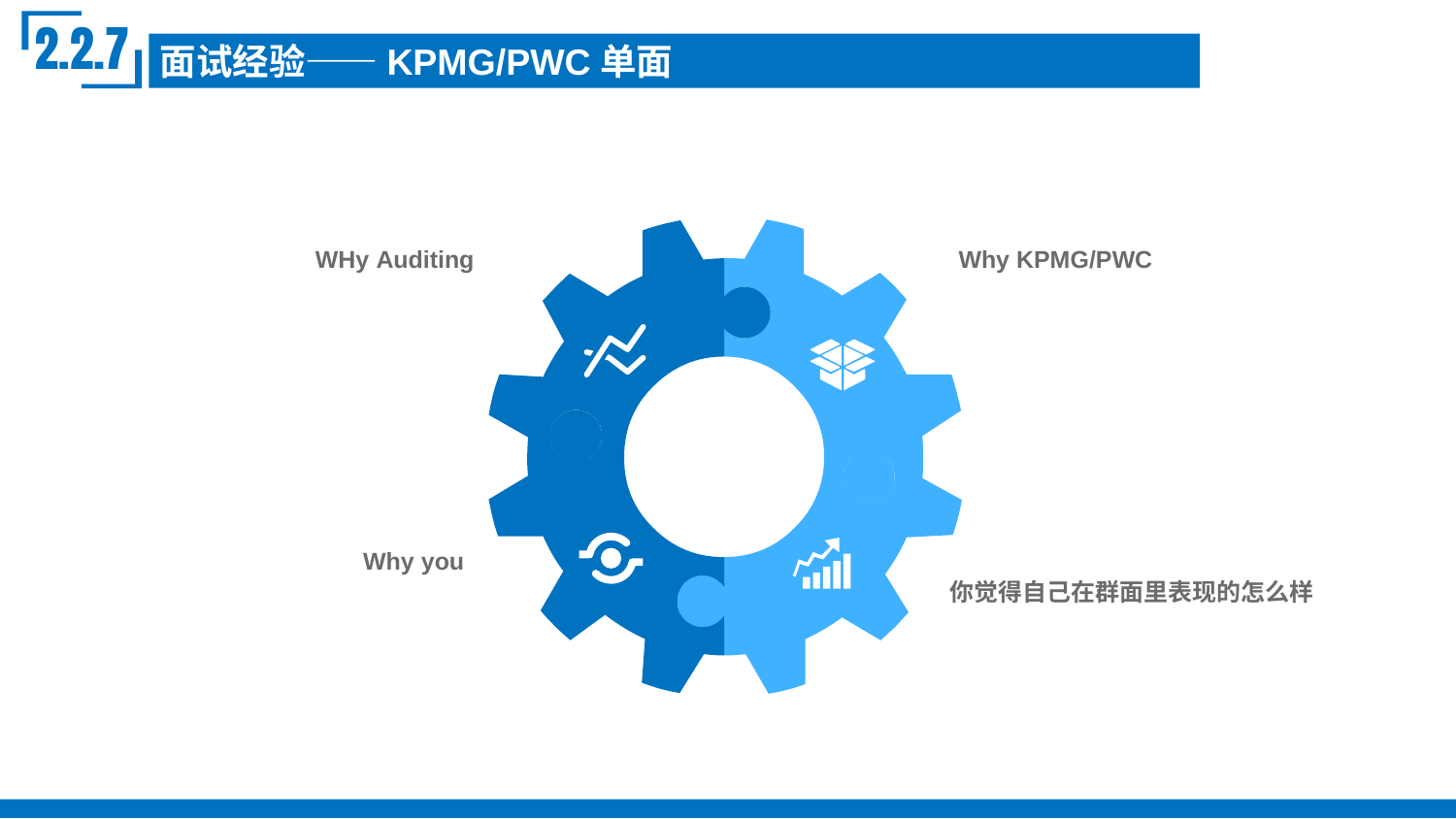

2.2.7
面试经验——KPMG/PWC单面

WHy Auditing
Why KPMG/PWC
Why you
你觉得自己在群面里表现的怎么样